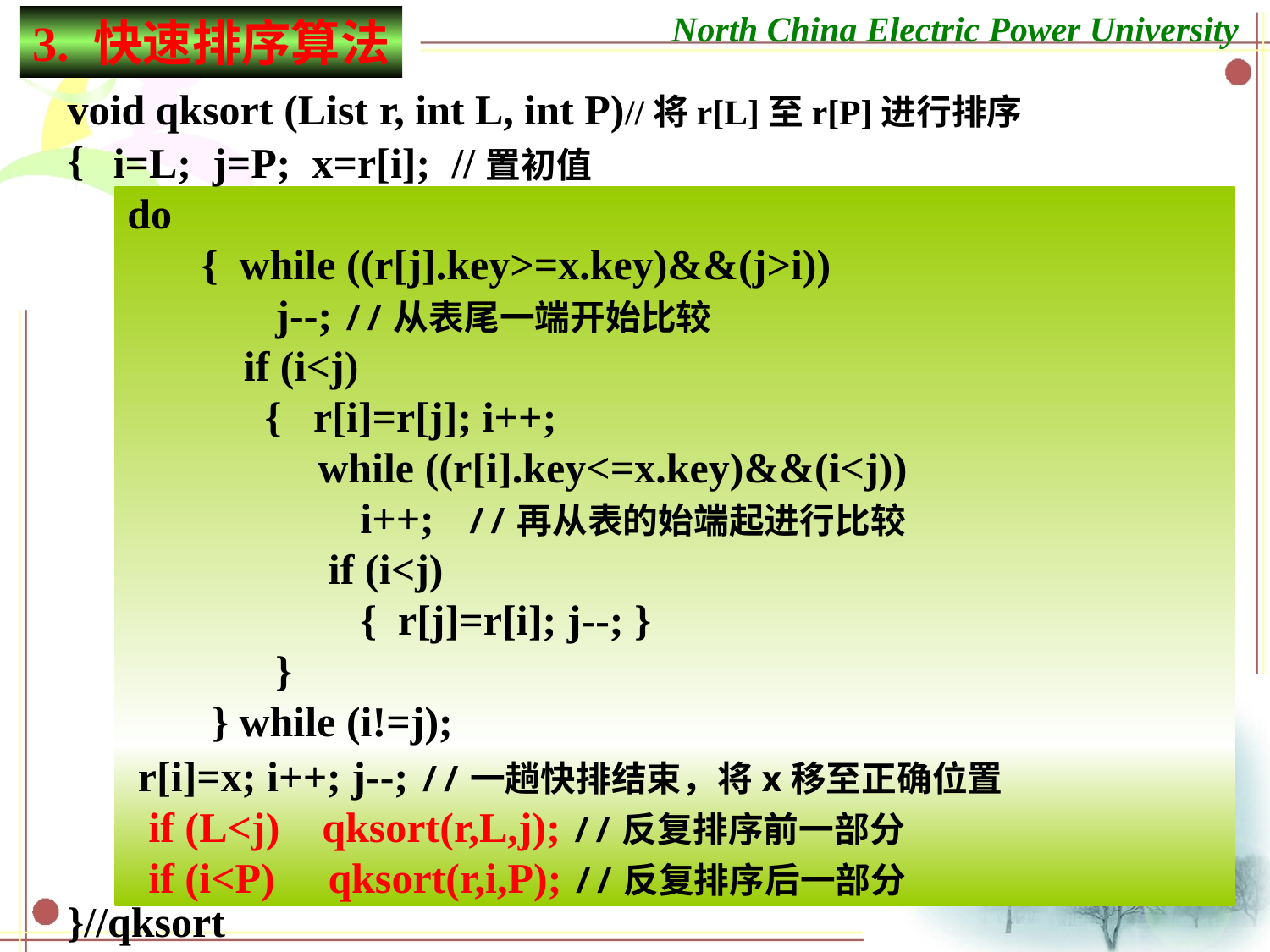

3. 快速排序算法
void qksort (List r, int L, int P)//将r[L]至r[P]进行排序
{

}//qksort
i=L;  j=P;  x=r[i];  //置初值
do
       {  while ((r[j].key>=x.key)&&(j>i))
              j--; //从表尾一端开始比较
           if (i<j)
             {   r[i]=r[j]; i++;
                  while ((r[i].key<=x.key)&&(i<j))
                      i++;   //再从表的始端起进行比较
                   if (i<j)
                      {  r[j]=r[i]; j--; }
              }
        } while (i!=j);
 r[i]=x; i++; j--; //一趟快排结束，将x移至正确位置
  if (L<j)    qksort(r,L,j); //反复排序前一部分
  if (i<P)     qksort(r,i,P); //反复排序后一部分